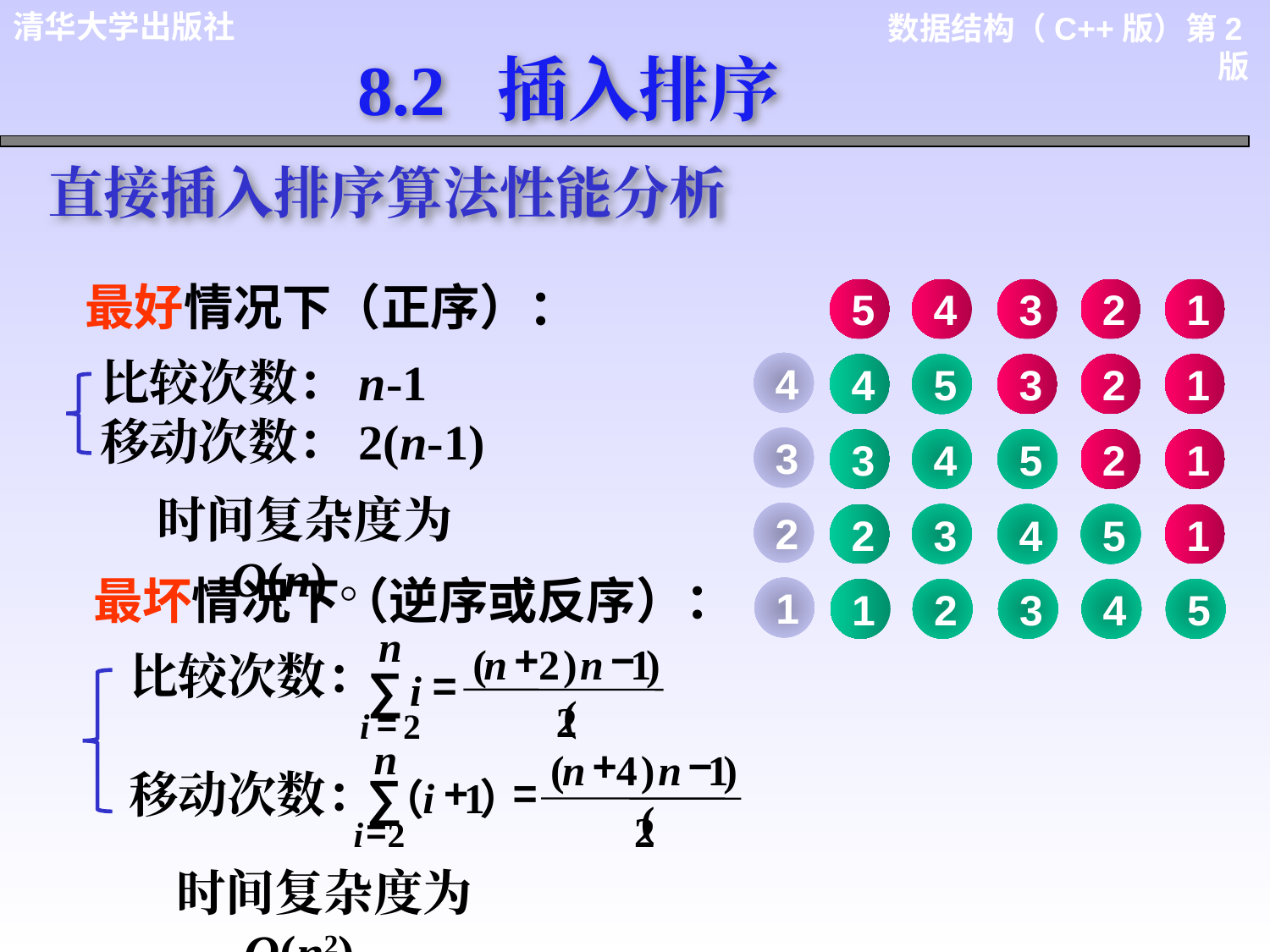

8.2  插入排序
直接插入排序算法性能分析
最好情况下（正序）：
5
4
3
2
1
比较次数：n-1
移动次数：2(n-1)

4
4
5
3
2
1
3
3
4
5
2
1
2
2
3
4
5
1
1
1
2
3
4
5

时间复杂度为O(n)。
最坏情况下（逆序或反序）：
n
+
−
(
n
2
)(
n
1
)
∑
=
i
2
=
i
2
比较次数：

移动次数：

n
+
−
(
n
4
)(
n
1
)
∑
+
=
i
1
）
（
2
=
i
2
时间复杂度为O(n2)。